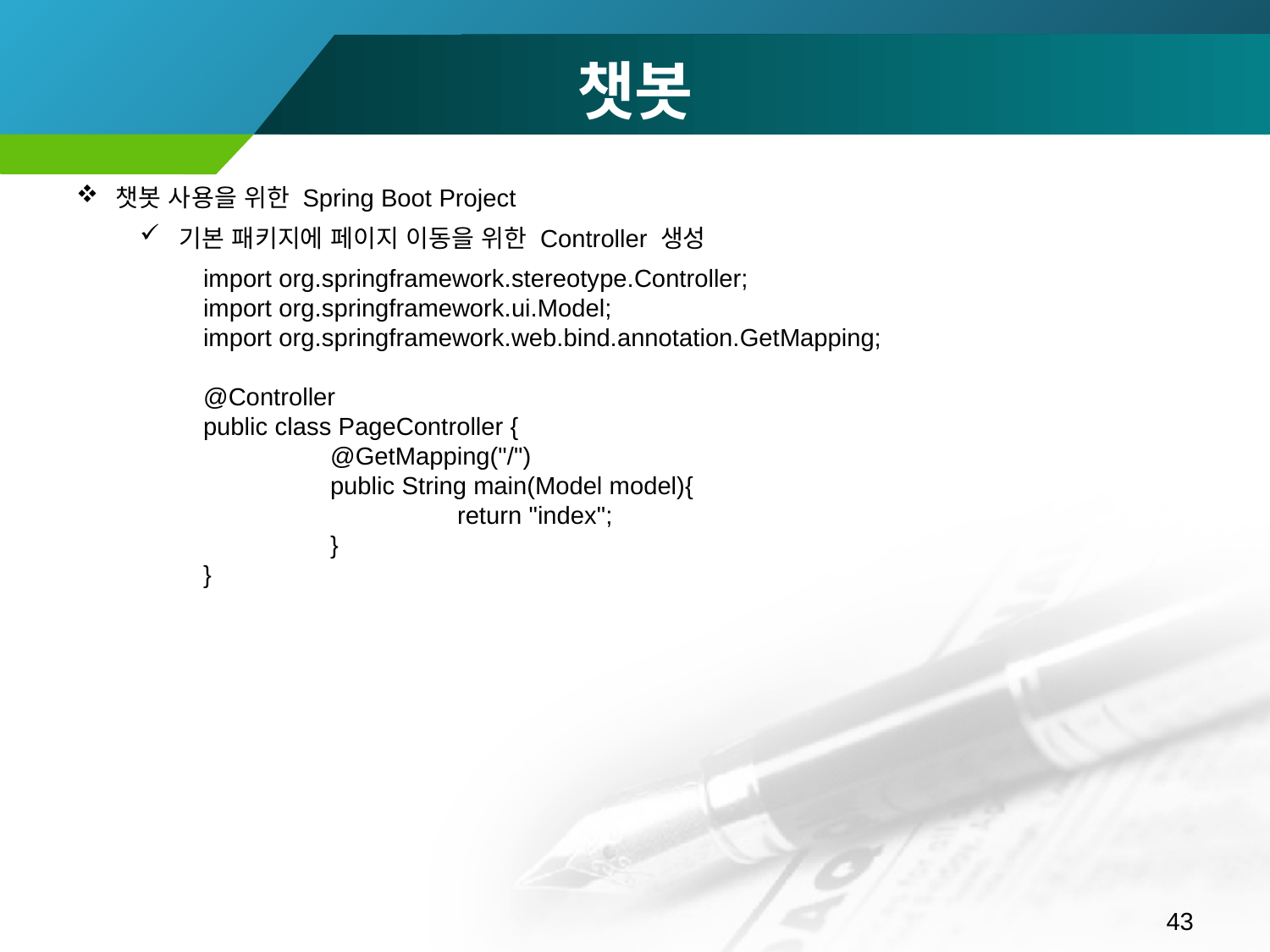

챗봇
챗봇 사용을 위한 Spring Boot Project
기본 패키지에 페이지 이동을 위한 Controller 생성
import org.springframework.stereotype.Controller;
import org.springframework.ui.Model;
import org.springframework.web.bind.annotation.GetMapping;

@Controller
public class PageController {
	@GetMapping("/")
	public String main(Model model){
		return "index";
	}
}
43